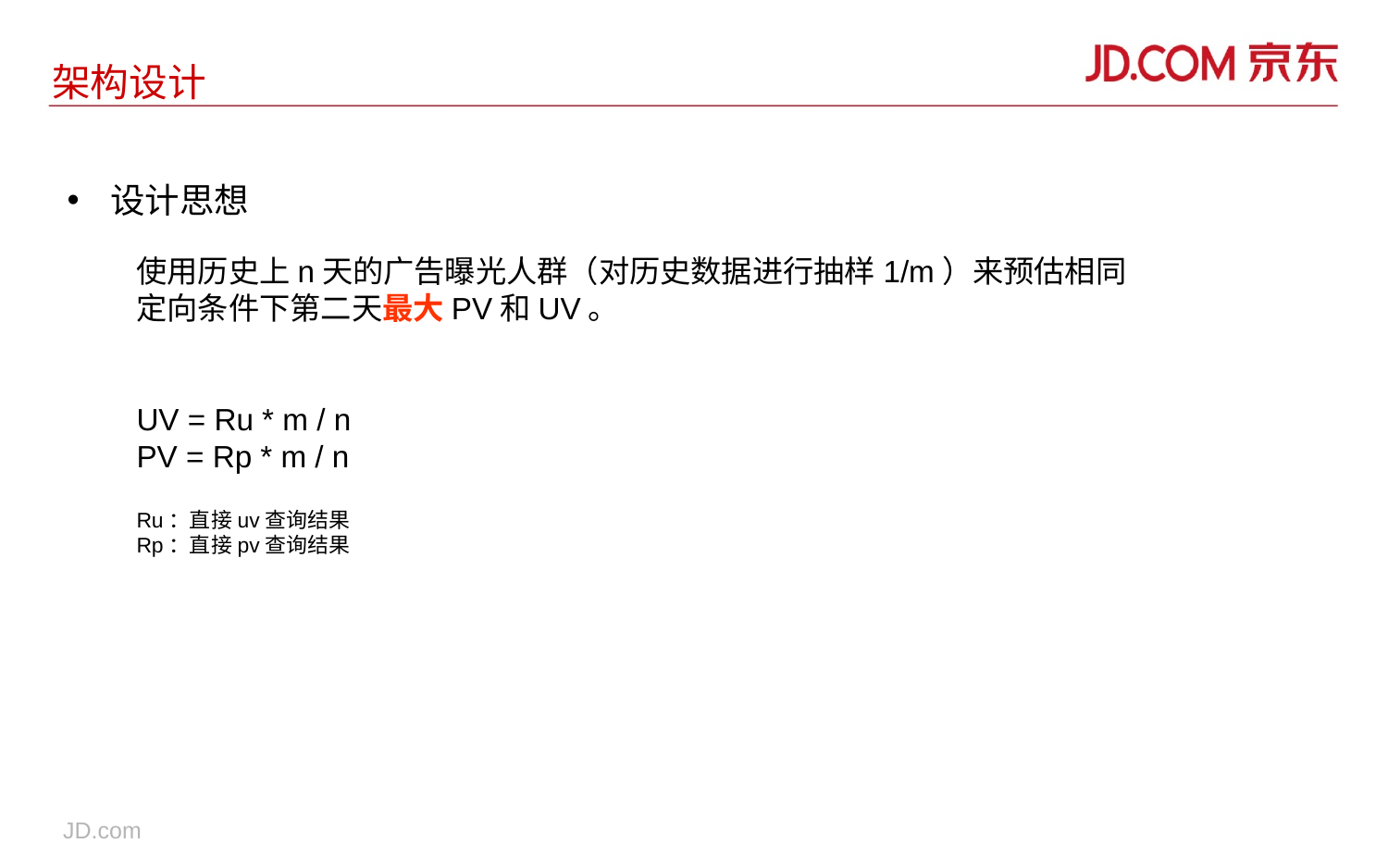

# 架构设计
设计思想

使用历史上n天的广告曝光人群（对历史数据进行抽样1/m）来预估相同定向条件下第二天最大PV和UV。

UV = Ru * m / n
PV = Rp * m / n

Ru：直接uv查询结果
Rp：直接pv查询结果